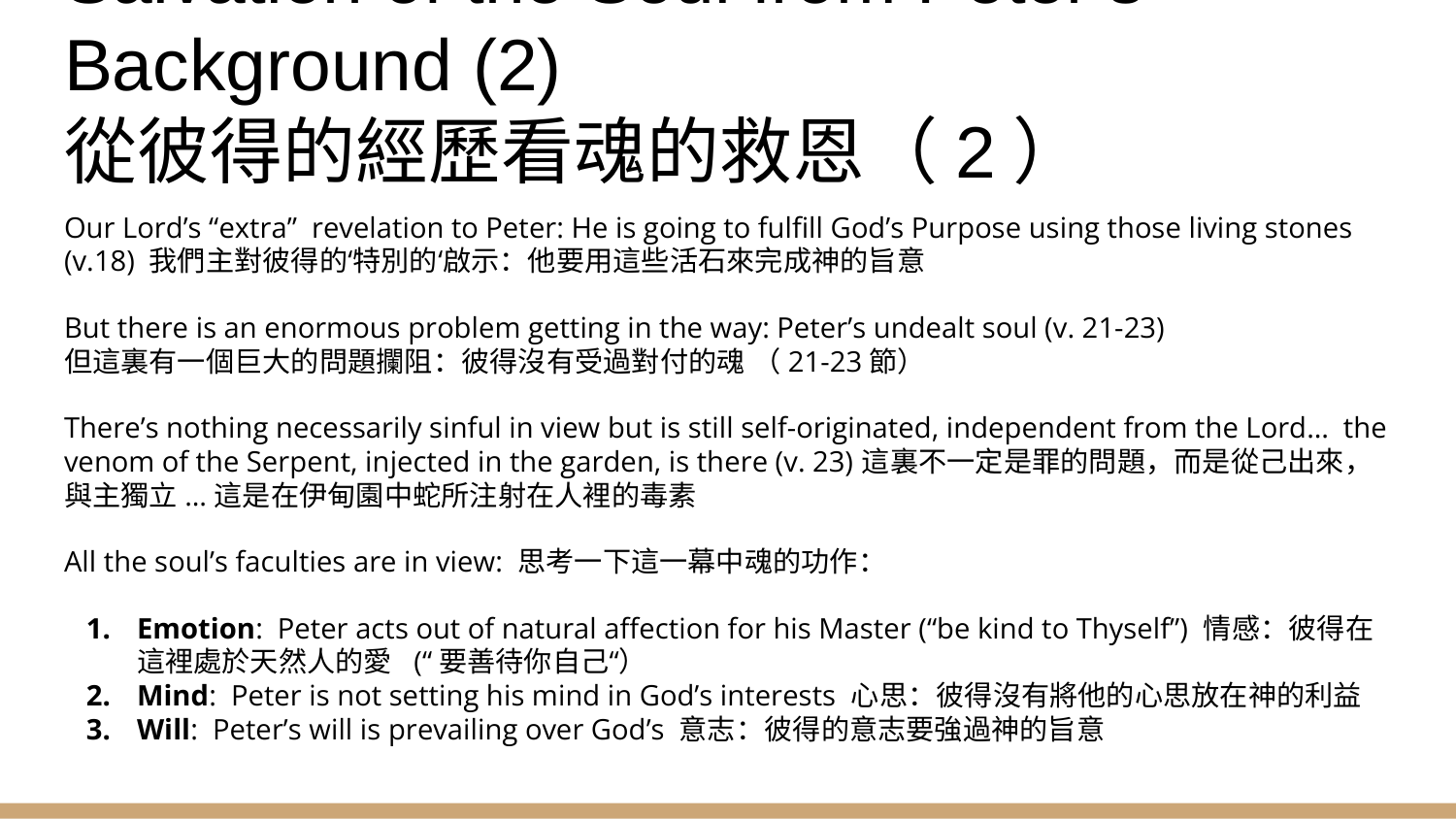

# Salvation of the Soul from Peter’s Background (2)
從彼得的經歷看魂的救恩（2）
Our Lord’s “extra”  revelation to Peter: He is going to fulfill God’s Purpose using those living stones (v.18) 我們主對彼得的‘特別的‘啟示：他要用這些活石來完成神的旨意
But there is an enormous problem getting in the way: Peter’s undealt soul (v. 21-23)
但這裏有一個巨大的問題攔阻：彼得沒有受過對付的魂 （21-23節）
There’s nothing necessarily sinful in view but is still self-originated, independent from the Lord…  the venom of the Serpent, injected in the garden, is there (v. 23)這裏不一定是罪的問題，而是從己出來，與主獨立 … 這是在伊甸園中蛇所注射在人裡的毒素
All the soul’s faculties are in view: 思考一下這一幕中魂的功作：
Emotion:  Peter acts out of natural affection for his Master (“be kind to Thyself”) 情感：彼得在這裡處於天然人的愛  (“要善待你自己“）
Mind:  Peter is not setting his mind in God’s interests 心思：彼得沒有將他的心思放在神的利益
Will:  Peter’s will is prevailing over God’s 意志：彼得的意志要強過神的旨意